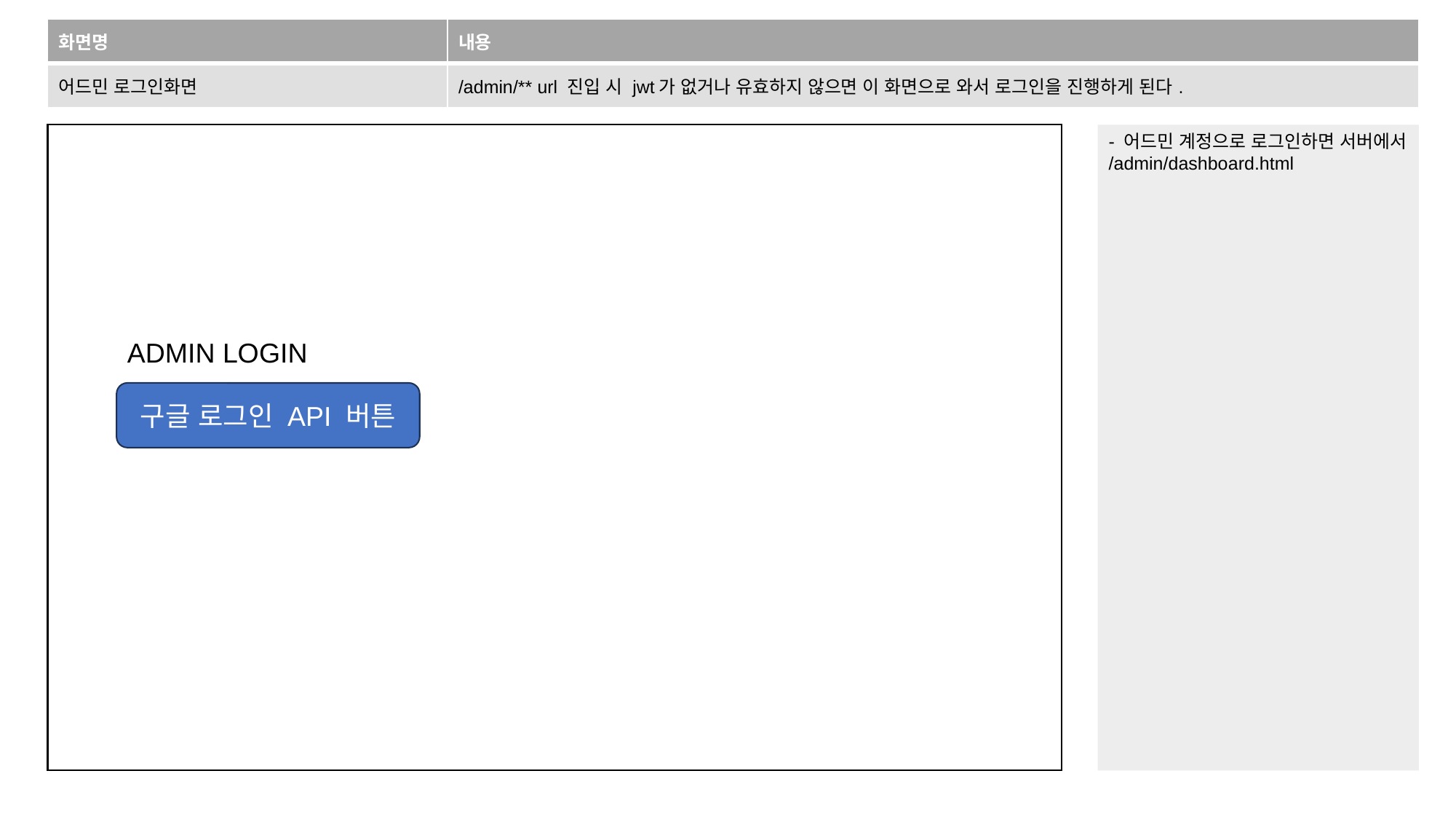

| 화면명 | 내용 |
| --- | --- |
| 어드민 로그인화면 | /admin/\*\* url 진입 시 jwt가 없거나 유효하지 않으면 이 화면으로 와서 로그인을 진행하게 된다. |
- 어드민 계정으로 로그인하면 서버에서 /admin/dashboard.html

ADMIN LOGIN
구글 로그인 API 버튼